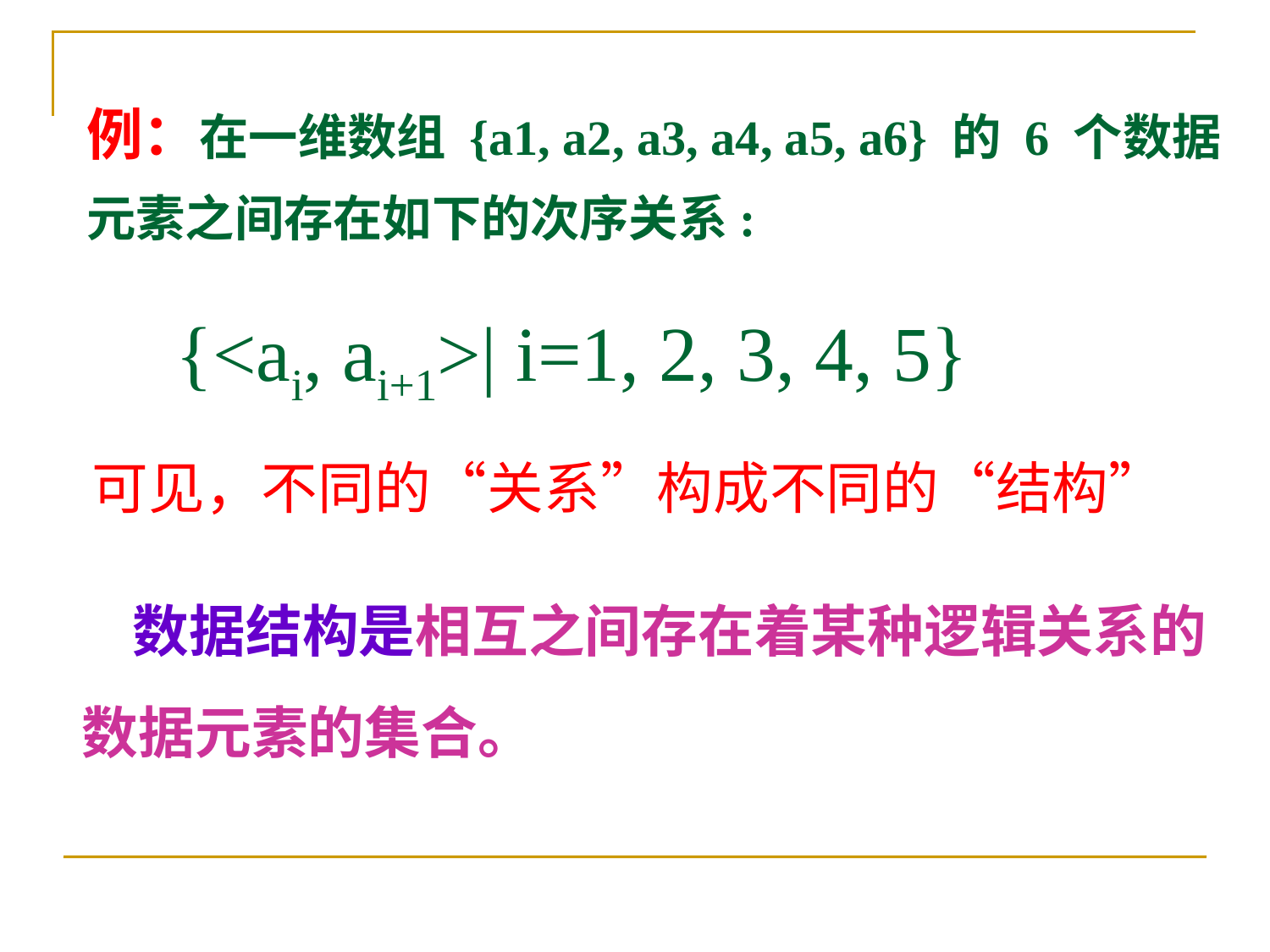

例：在一维数组 {a1, a2, a3, a4, a5, a6} 的 6 个数据元素之间存在如下的次序关系:
{<ai, ai+1>| i=1, 2, 3, 4, 5}
可见，不同的“关系”构成不同的“结构”
      数据结构是相互之间存在着某种逻辑关系的数据元素的集合。